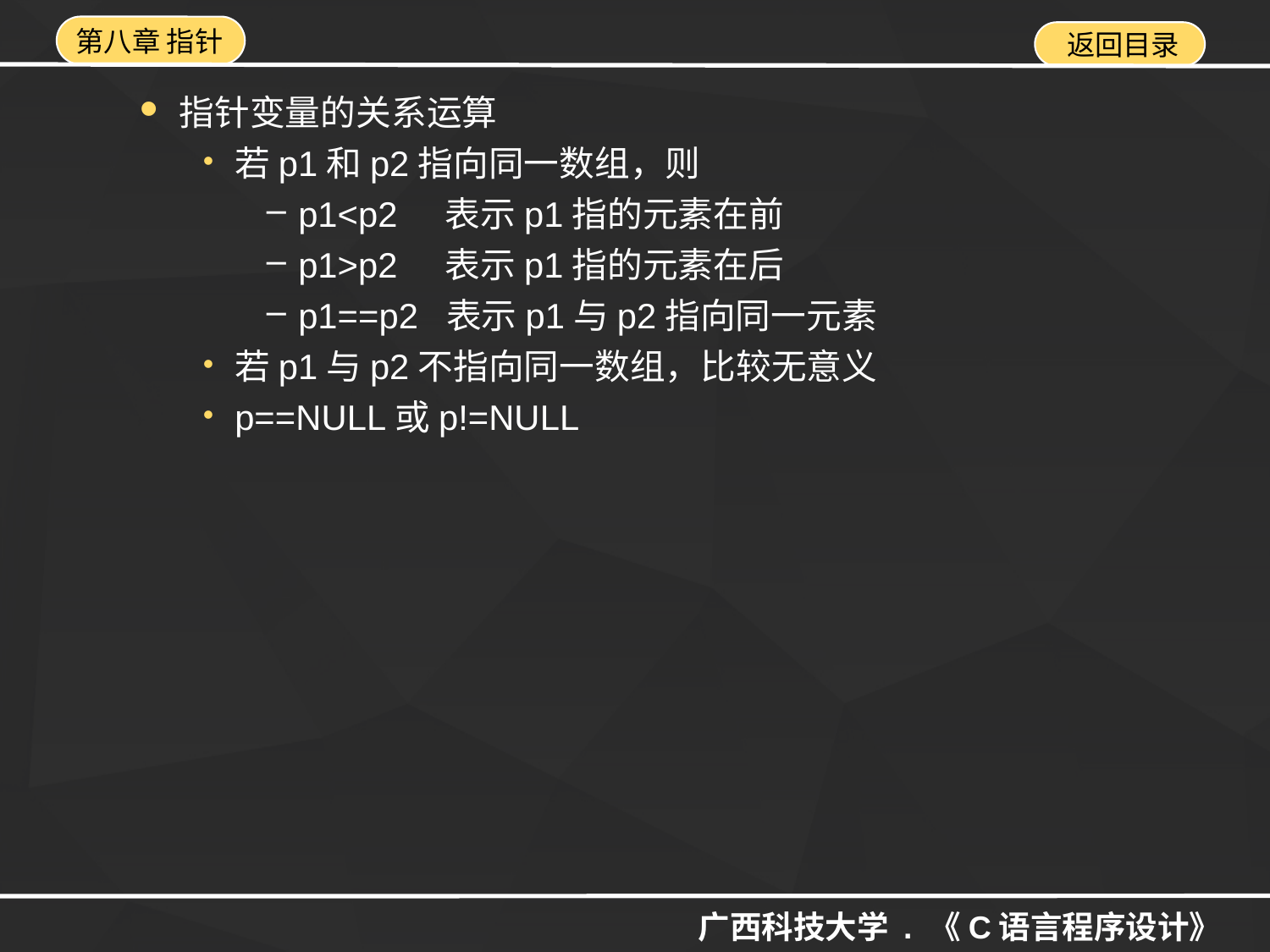

指针变量的关系运算
若p1和p2指向同一数组，则
p1<p2    表示p1指的元素在前
p1>p2    表示p1指的元素在后
p1==p2  表示p1与p2指向同一元素
若p1与p2不指向同一数组，比较无意义
p==NULL或p!=NULL